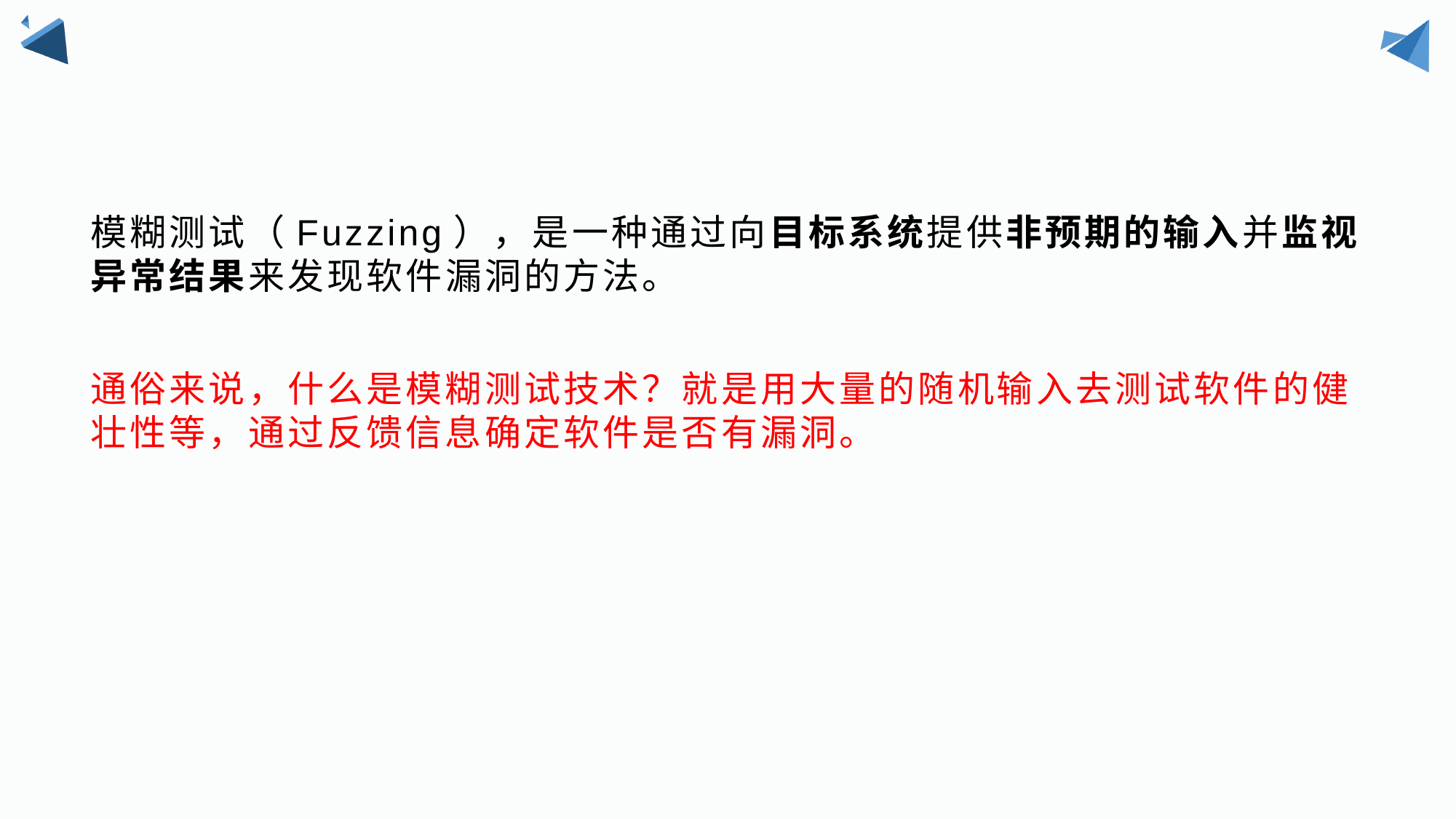

# 模糊测试（Fuzzing），是一种通过向目标系统提供非预期的输入并监视异常结果来发现软件漏洞的方法。
通俗来说，什么是模糊测试技术？就是用大量的随机输入去测试软件的健壮性等，通过反馈信息确定软件是否有漏洞。